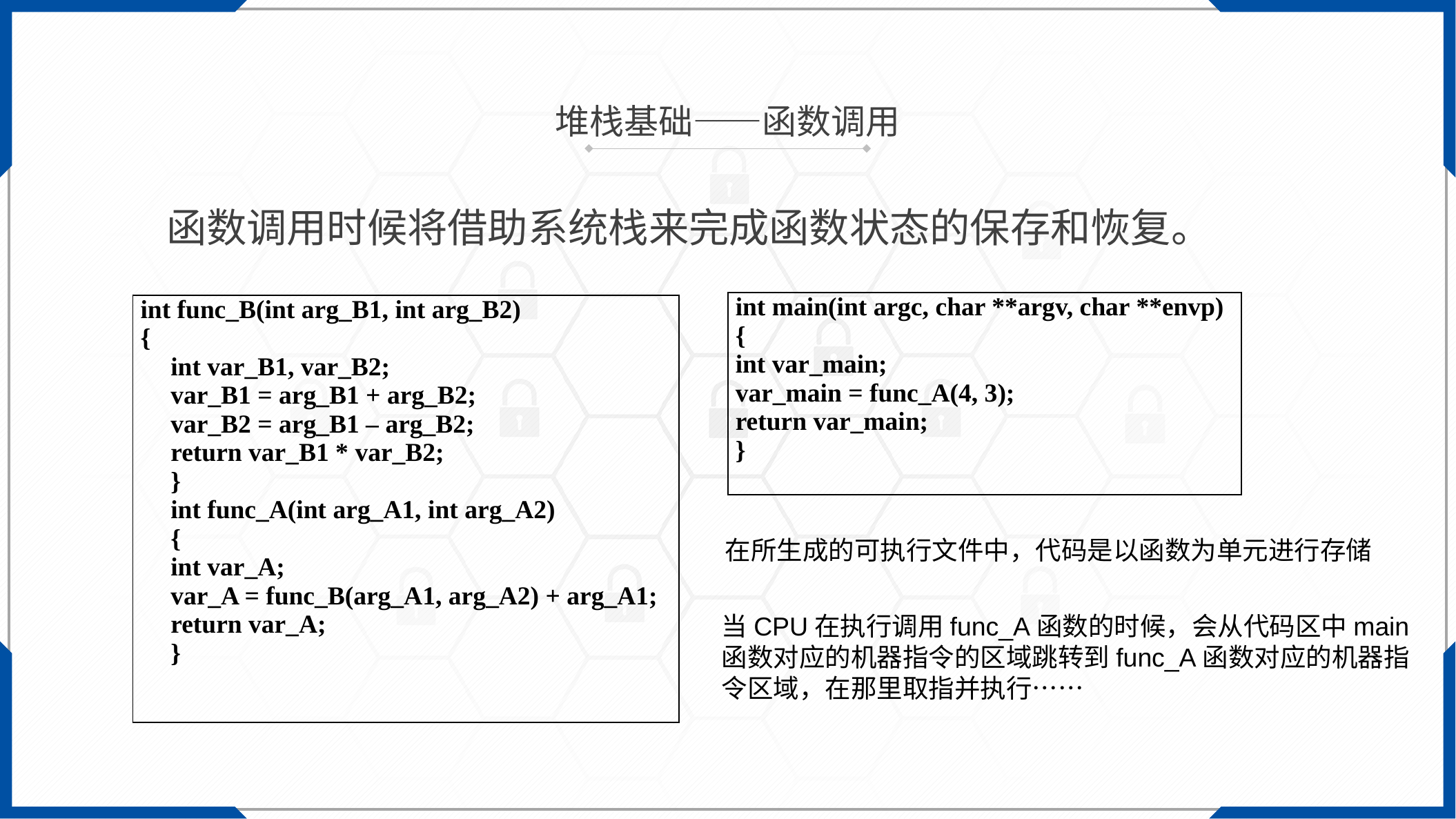

堆栈基础——函数调用
函数调用时候将借助系统栈来完成函数状态的保存和恢复。
| int main(int argc, char \*\*argv, char \*\*envp) { int var\_main; var\_main = func\_A(4, 3); return var\_main; } |
| --- |
| int func\_B(int arg\_B1, int arg\_B2) { int var\_B1, var\_B2; var\_B1 = arg\_B1 + arg\_B2; var\_B2 = arg\_B1 – arg\_B2; return var\_B1 \* var\_B2; } int func\_A(int arg\_A1, int arg\_A2) { int var\_A; var\_A = func\_B(arg\_A1, arg\_A2) + arg\_A1; return var\_A; } |
| --- |
在所生成的可执行文件中，代码是以函数为单元进行存储
当CPU在执行调用func_A函数的时候，会从代码区中main函数对应的机器指令的区域跳转到func_A函数对应的机器指令区域，在那里取指并执行……